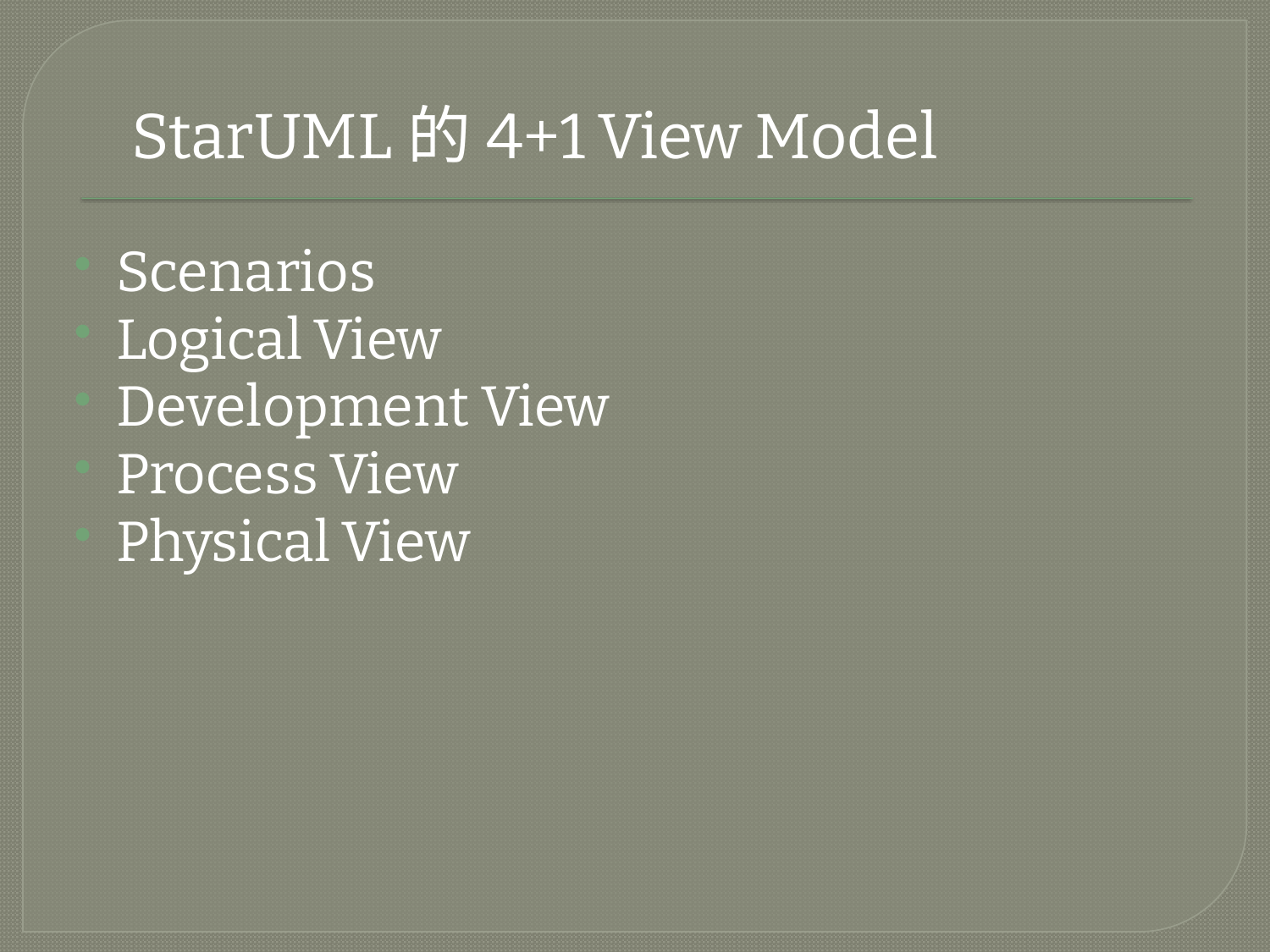

StarUML的4+1 View Model
Scenarios
Logical View
Development View
Process View
Physical View